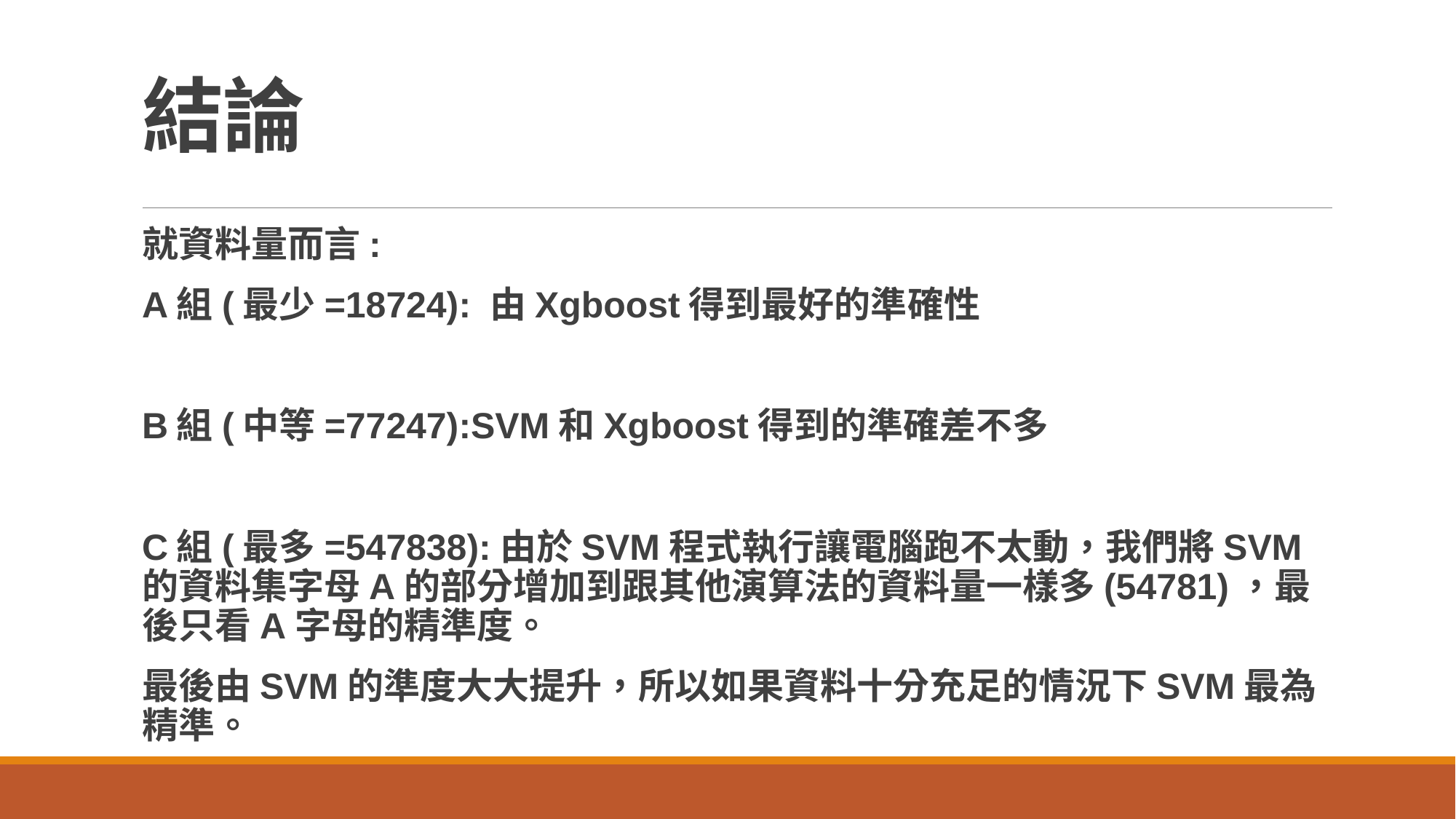

# 結論
就資料量而言:
A組(最少=18724): 由Xgboost得到最好的準確性

B組(中等=77247):SVM和Xgboost得到的準確差不多

C組(最多=547838):由於SVM程式執行讓電腦跑不太動，我們將SVM的資料集字母A的部分增加到跟其他演算法的資料量一樣多(54781)，最後只看A字母的精準度。
最後由SVM的準度大大提升，所以如果資料十分充足的情況下SVM最為精準。